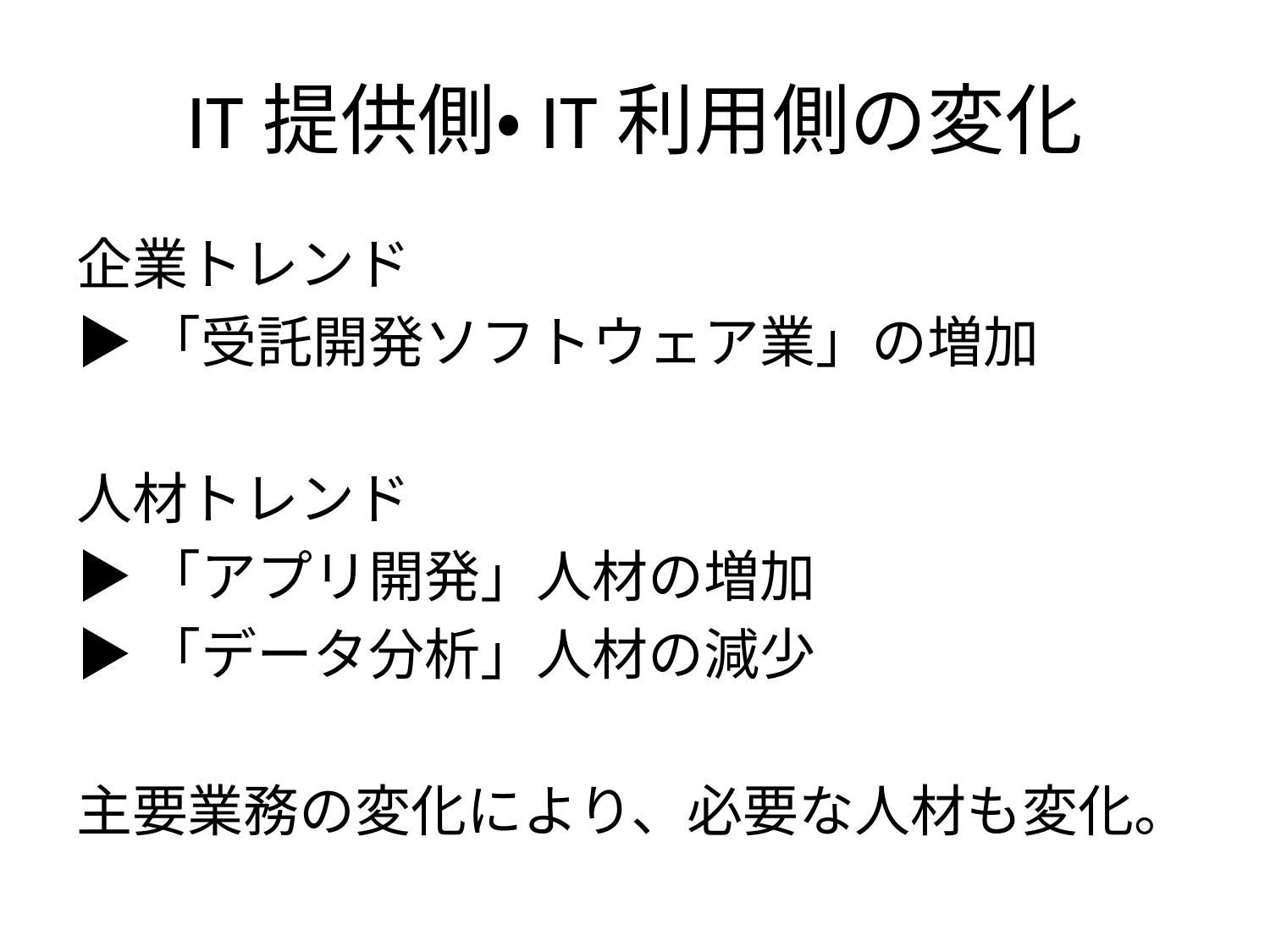

# IT提供側・IT利用側の変化
企業トレンド
▶︎「受託開発ソフトウェア業」の増加

人材トレンド
▶︎「アプリ開発」人材の増加
▶︎「データ分析」人材の減少

主要業務の変化により、必要な人材も変化。